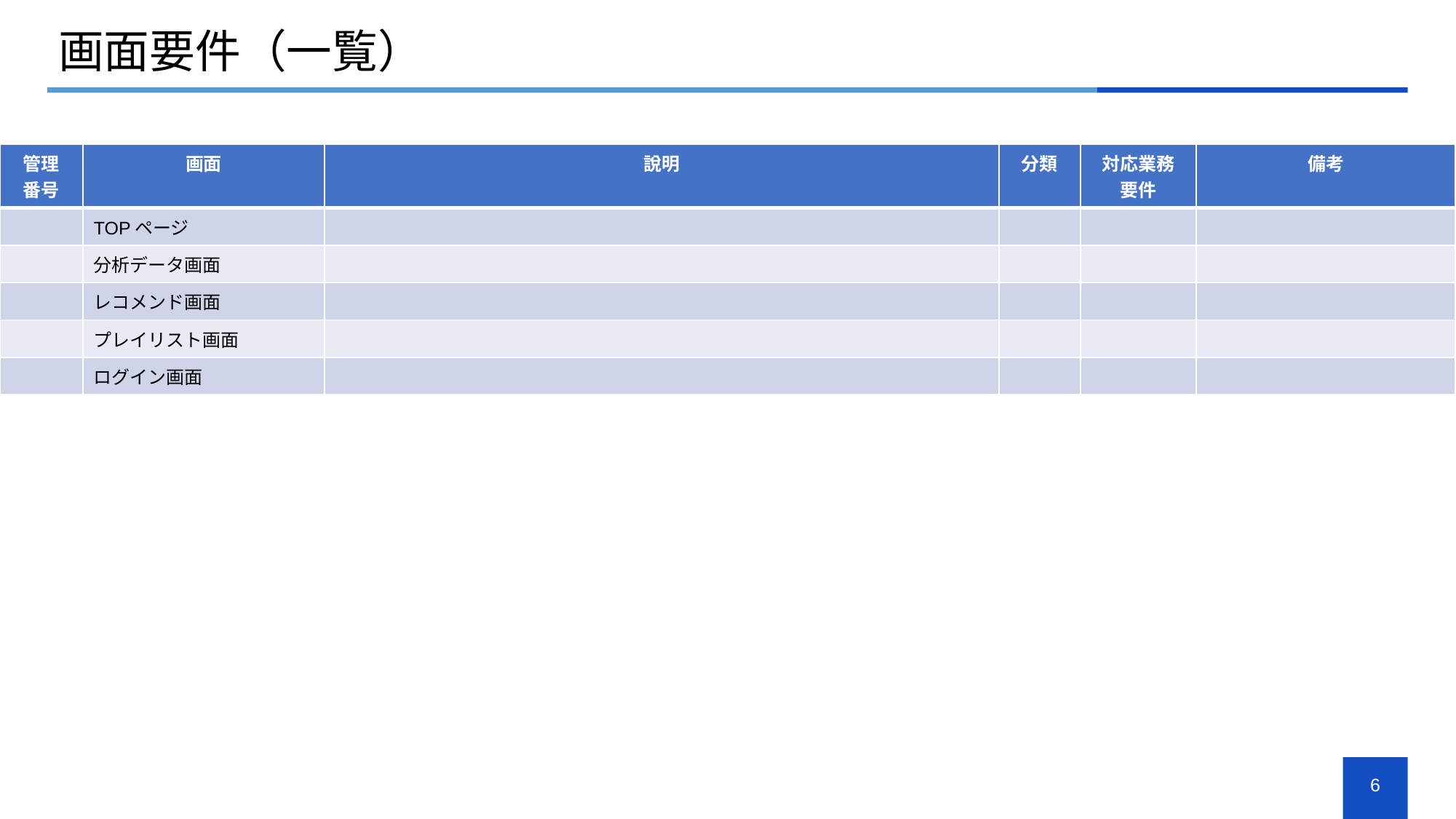

# 画面要件（一覧）
| 管理 番号 | 画面 | 說明 | 分類 | 対応業務 要件 | 備考 |
| --- | --- | --- | --- | --- | --- |
|  | TOPページ |  |  |  |  |
|  | 分析データ画面 |  |  |  |  |
|  | レコメンド画面 |  |  |  |  |
|  | プレイリスト画面 |  |  |  |  |
|  | ログイン画面 |  |  |  |  |
6